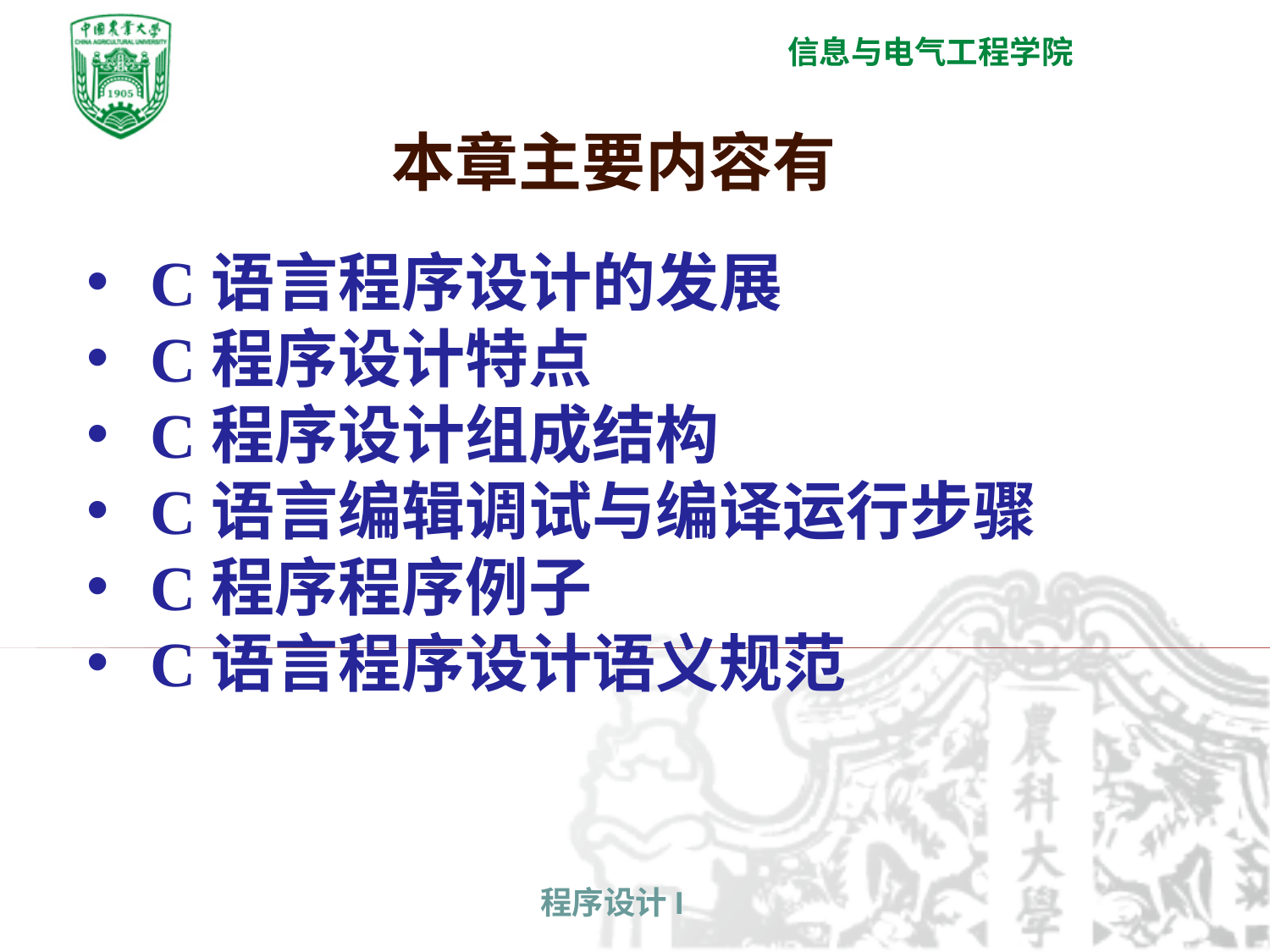

本章主要内容有
C语言程序设计的发展
C程序设计特点
C程序设计组成结构
C语言编辑调试与编译运行步骤
C程序程序例子
C语言程序设计语义规范